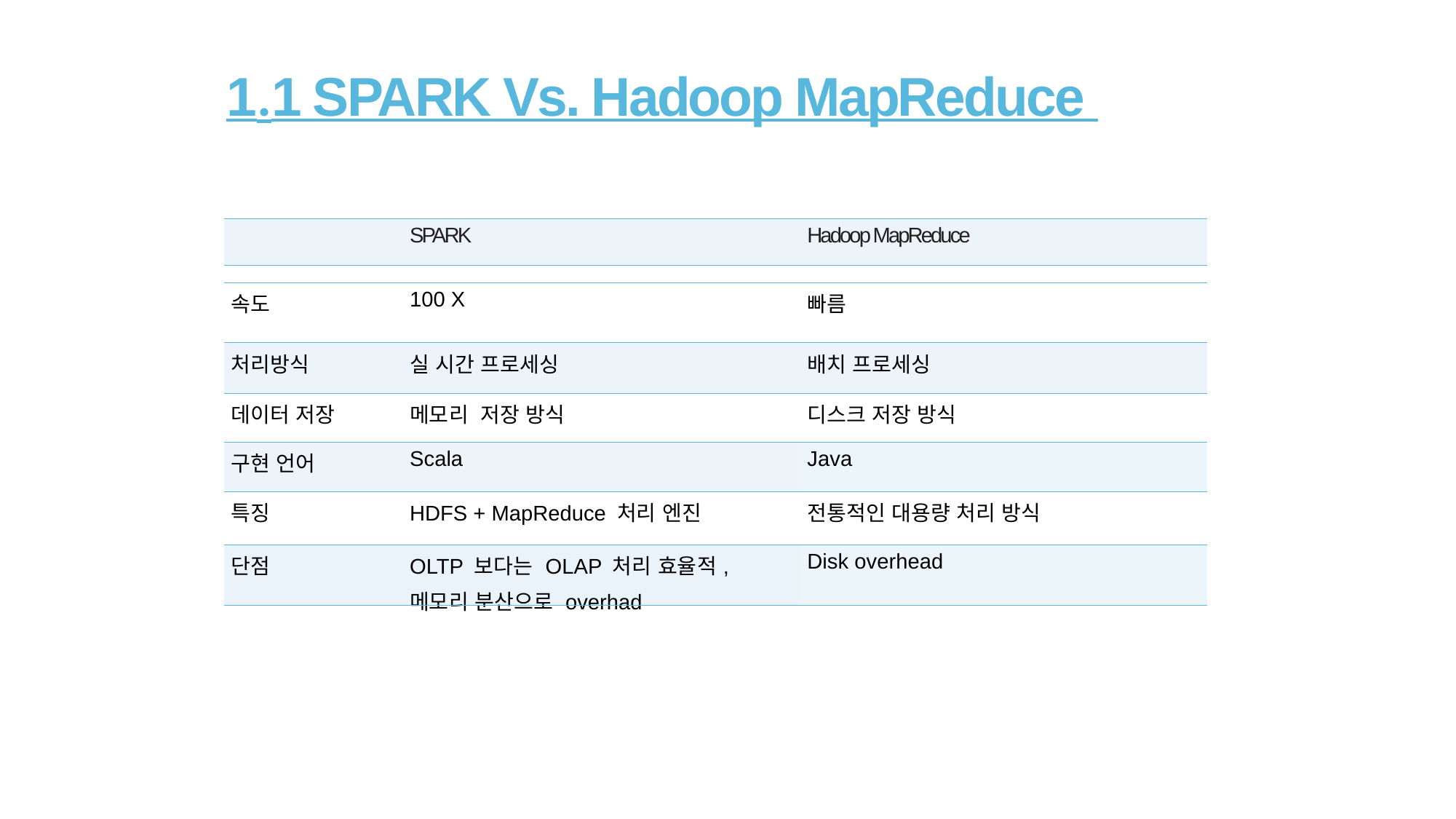

1.1 SPARK Vs. Hadoop MapReduce

|  | SPARK | Hadoop MapReduce |
| --- | --- | --- |
| 속도 | 100 X | 빠름 |
| --- | --- | --- |
| 처리방식 | 실 시간 프로세싱 | 배치 프로세싱 |
| 데이터 저장 | 메모리 저장 방식 | 디스크 저장 방식 |
| 구현 언어 | Scala | Java |
| 특징 | HDFS + MapReduce 처리 엔진 | 전통적인 대용량 처리 방식 |
| 단점 | OLTP 보다는 OLAP 처리 효율적, 메모리 분산으로 overhad | Disk overhead |